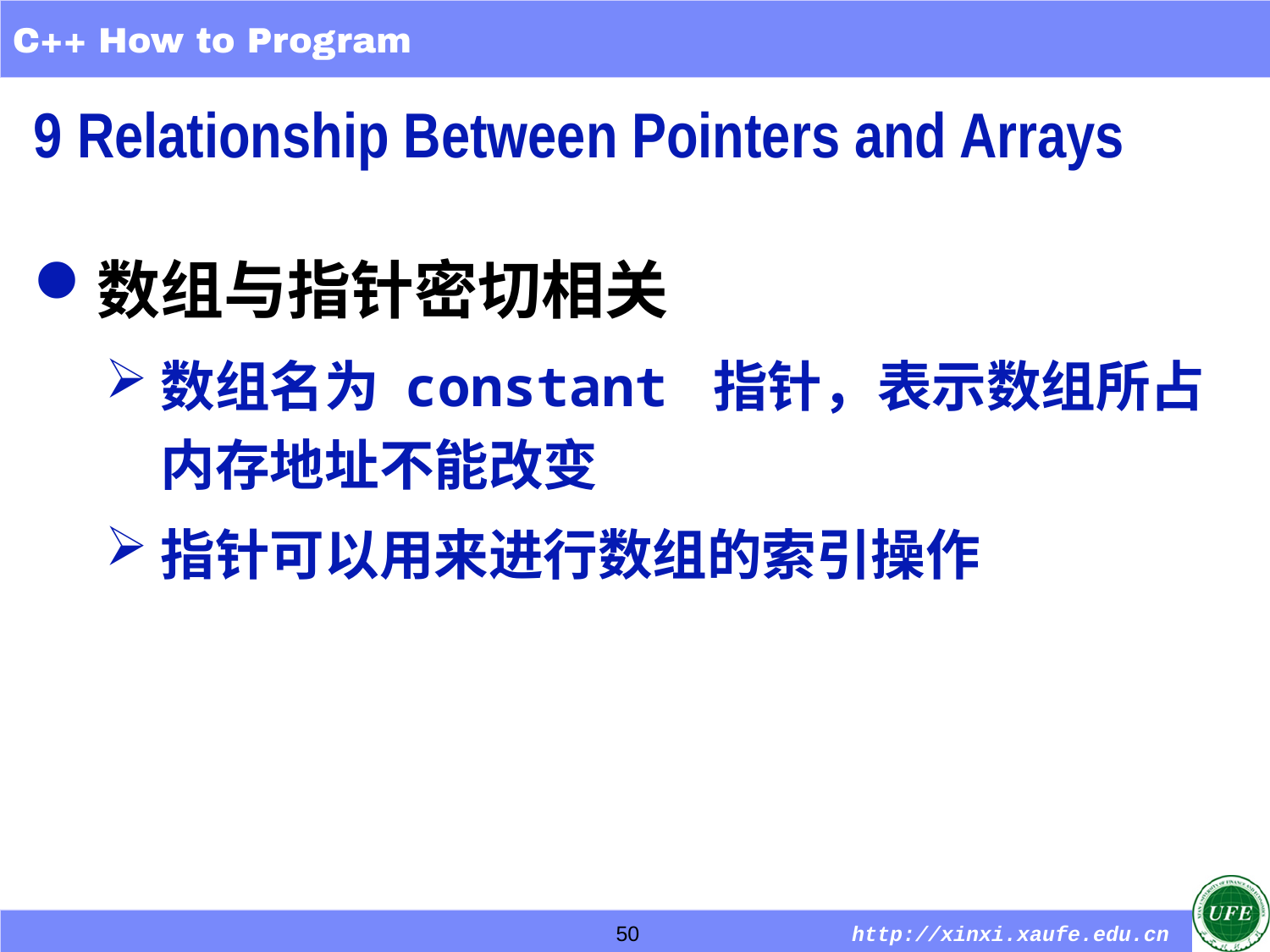

9 Relationship Between Pointers and Arrays
数组与指针密切相关
数组名为 constant 指针，表示数组所占内存地址不能改变
指针可以用来进行数组的索引操作
50